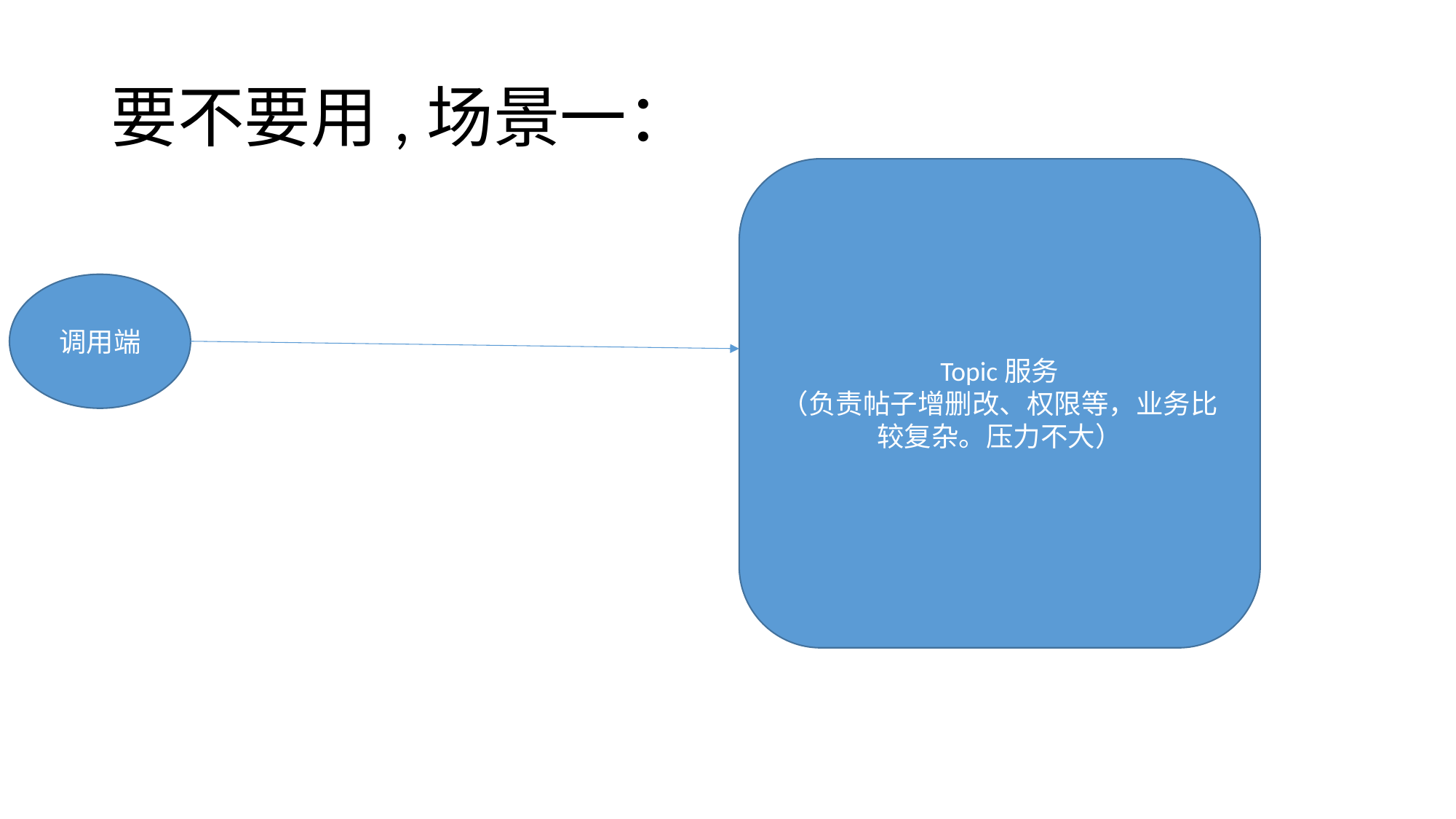

# 要不要用,场景一：
Topic服务
（负责帖子增删改、权限等，业务比较复杂。压力不大）
调用端